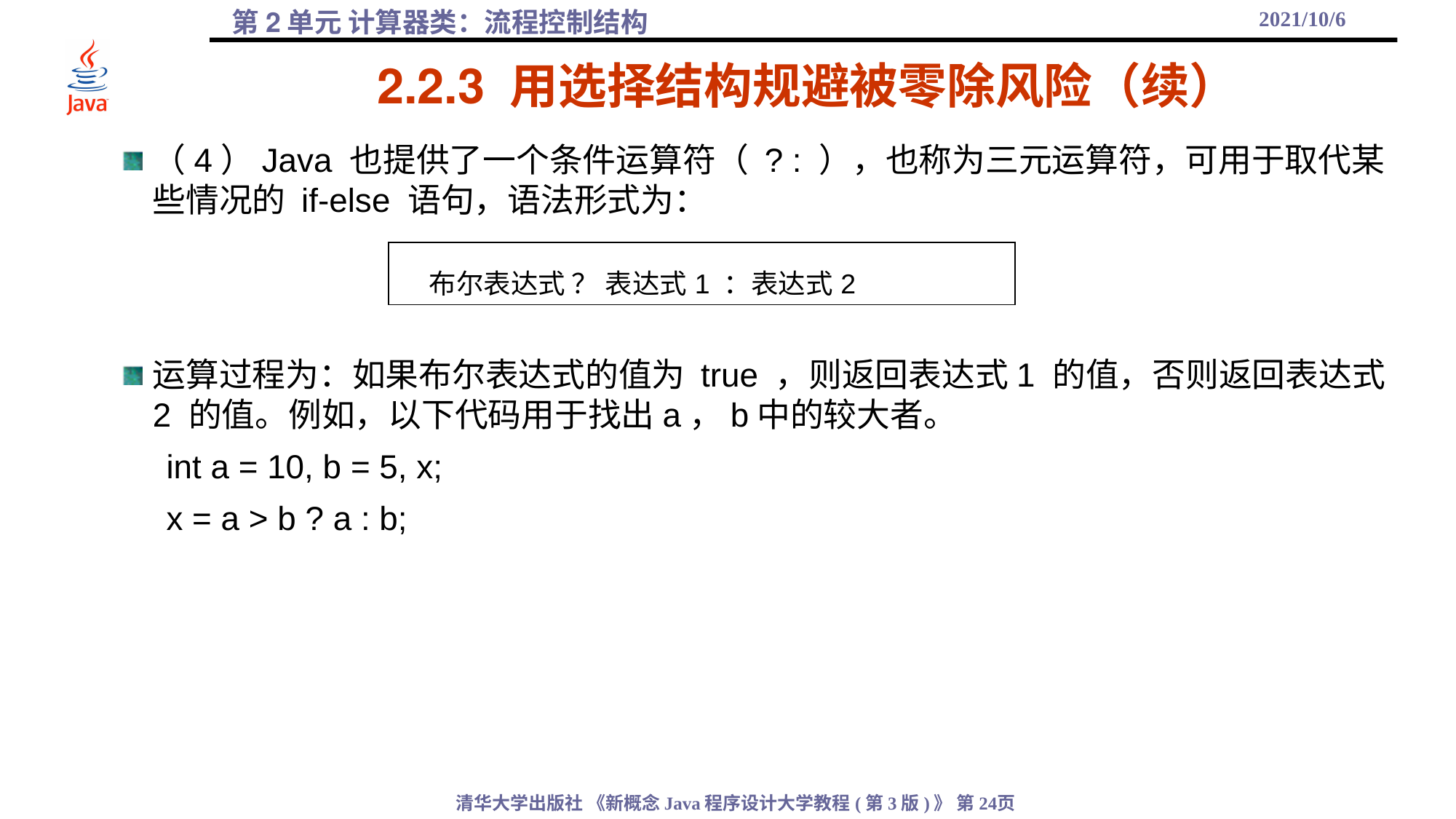

2021/10/6
# 2.2.3 用选择结构规避被零除风险（续）
（4）Java 也提供了一个条件运算符（ ? : ），也称为三元运算符，可用于取代某些情况的 if-else 语句，语法形式为：

运算过程为：如果布尔表达式的值为 true ，则返回表达式1 的值，否则返回表达式2 的值。例如，以下代码用于找出a，b中的较大者。
int a = 10, b = 5, x;
x = a > b ? a : b;

| 布尔表达式 ？ 表达式1 ：表达式2 |
| --- |